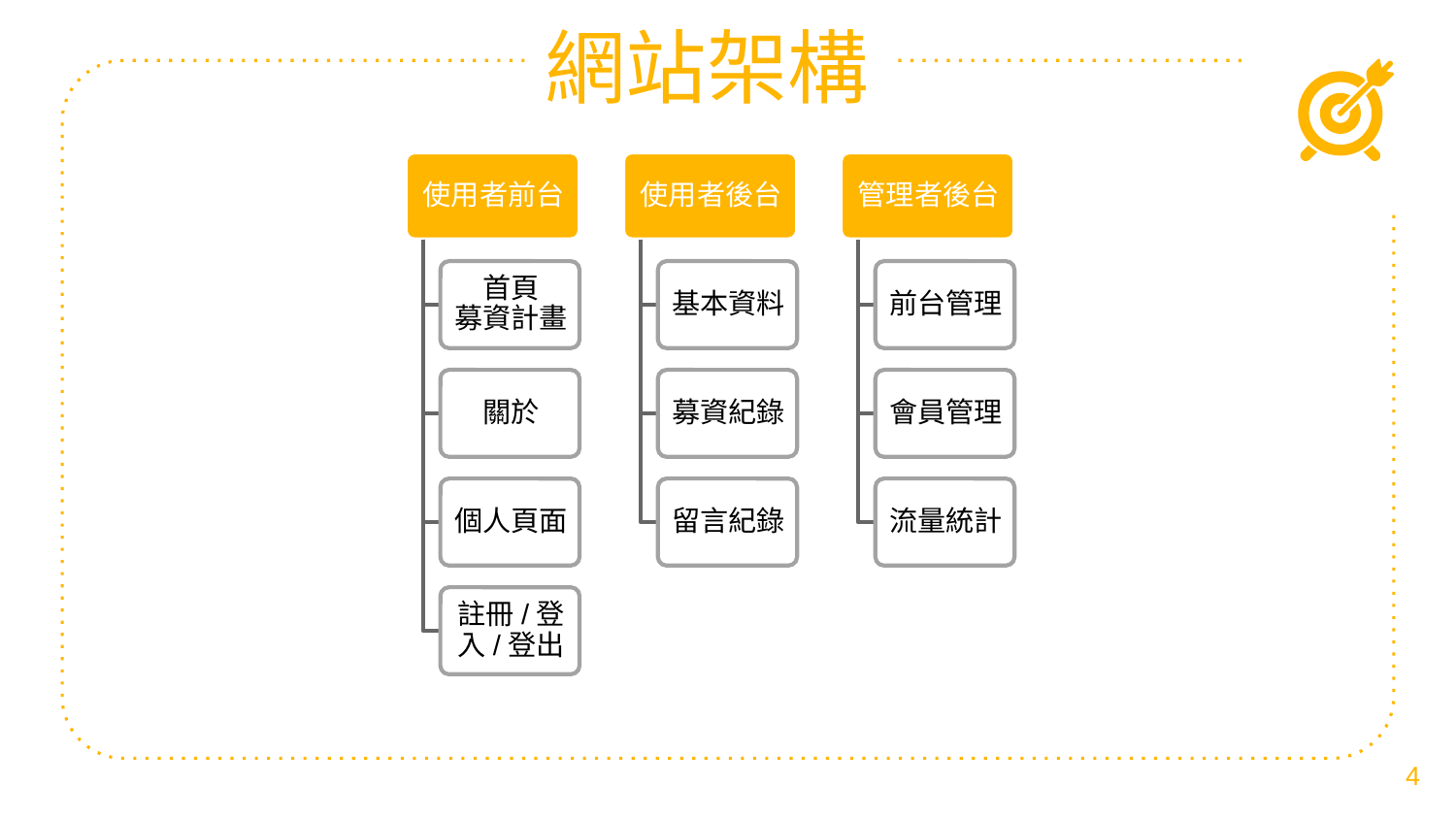

網站架構

使用者前台
首頁
募資計畫
關於
個人頁面
註冊/登入/登出
使用者後台
基本資料
募資紀錄
留言紀錄
管理者後台
前台管理
會員管理
流量統計
4